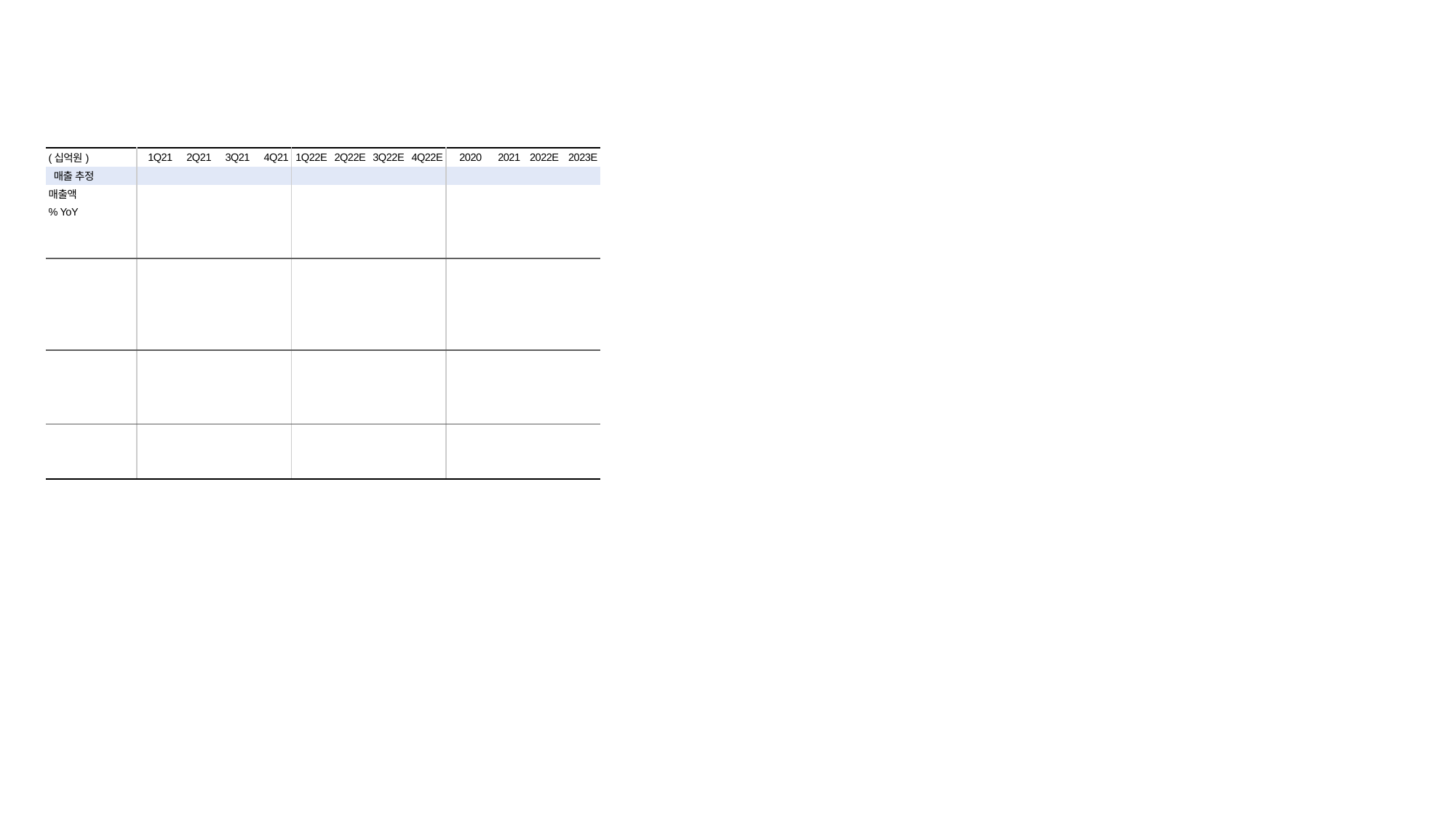

| (십억원) | 1Q21 | 2Q21 | 3Q21 | 4Q21 | 1Q22E | 2Q22E | 3Q22E | 4Q22E | 2020 | 2021 | 2022E | 2023E |
| --- | --- | --- | --- | --- | --- | --- | --- | --- | --- | --- | --- | --- |
| 매출 추정 |  |  |  |  |  |  |  |  |  |  |  |  |
| 매출액 |  |  |  |  |  |  |  |  |  |  |  |  |
| % YoY |  |  |  |  |  |  |  |  |  |  |  |  |
|  |  |  |  |  |  |  |  |  |  |  |  |  |
|  |  |  |  |  |  |  |  |  |  |  |  |  |
|  |  |  |  |  |  |  |  |  |  |  |  |  |
|  |  |  |  |  |  |  |  |  |  |  |  |  |
|  |  |  |  |  |  |  |  |  |  |  |  |  |
|  |  |  |  |  |  |  |  |  |  |  |  |  |
|  |  |  |  |  |  |  |  |  |  |  |  |  |
|  |  |  |  |  |  |  |  |  |  |  |  |  |
|  |  |  |  |  |  |  |  |  |  |  |  |  |
|  |  |  |  |  |  |  |  |  |  |  |  |  |
|  |  |  |  |  |  |  |  |  |  |  |  |  |
|  |  |  |  |  |  |  |  |  |  |  |  |  |
|  |  |  |  |  |  |  |  |  |  |  |  |  |
|  |  |  |  |  |  |  |  |  |  |  |  |  |